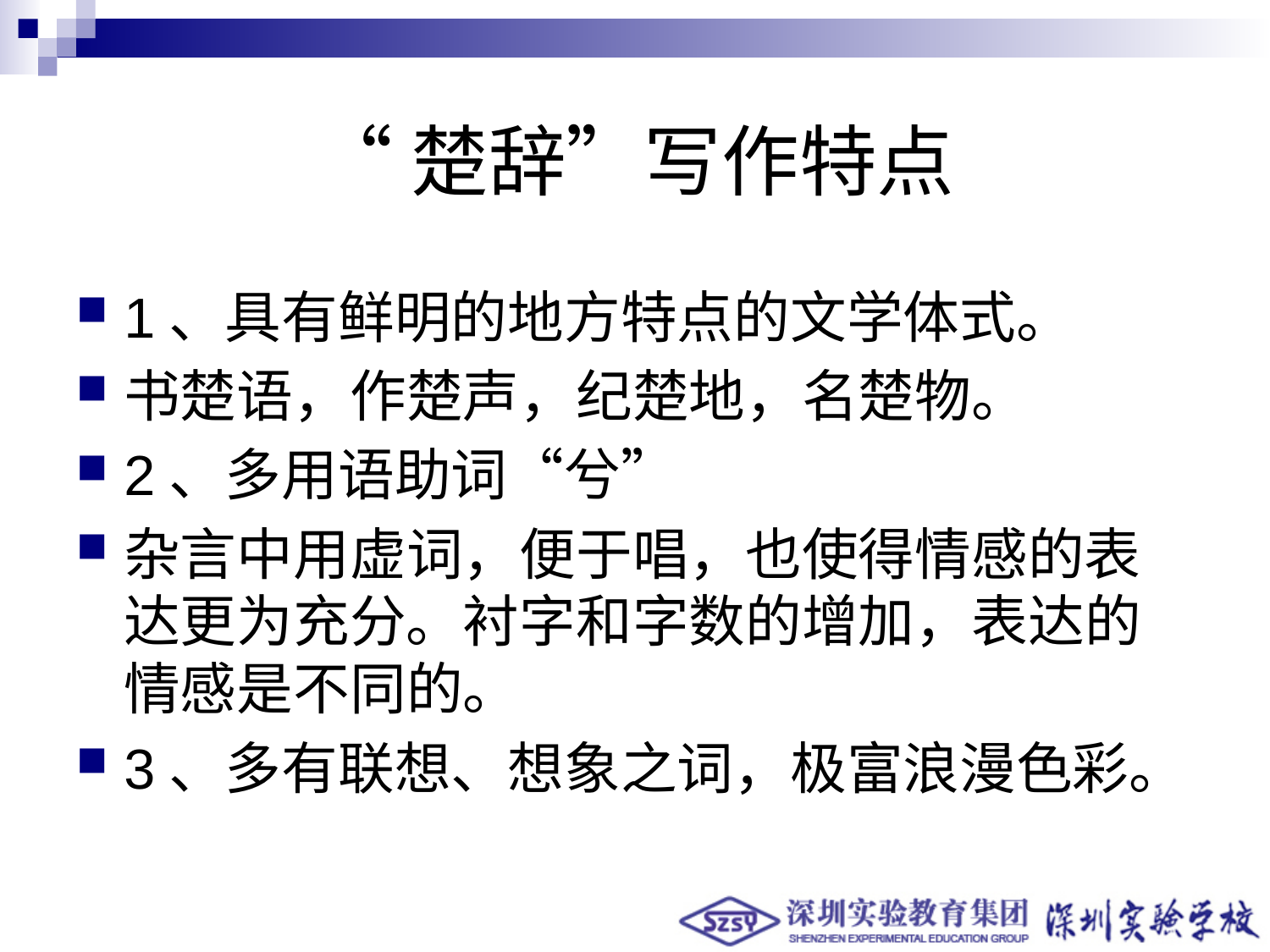

# “楚辞”写作特点
1、具有鲜明的地方特点的文学体式。
书楚语，作楚声，纪楚地，名楚物。
2、多用语助词“兮”
杂言中用虚词，便于唱，也使得情感的表达更为充分。衬字和字数的增加，表达的情感是不同的。
3、多有联想、想象之词，极富浪漫色彩。